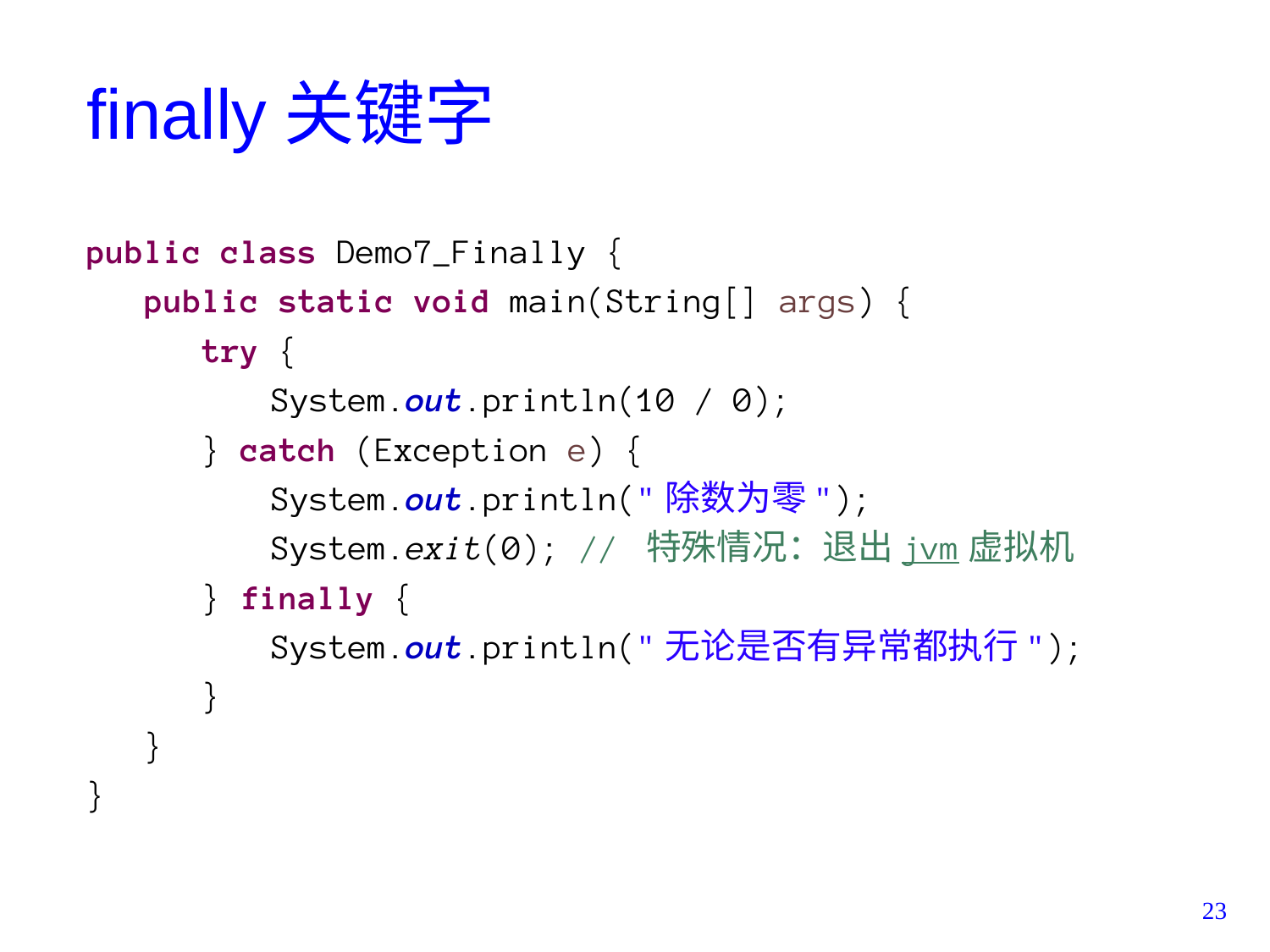

# finally关键字
public class Demo7_Finally {
   public static void main(String[] args) {
      try {
	   System.out.println(10 / 0);
      } catch (Exception e) {
	   System.out.println("除数为零");
	   System.exit(0); // 特殊情况：退出jvm虚拟机
      } finally {
	   System.out.println("无论是否有异常都执行");
      }
   }
}

23